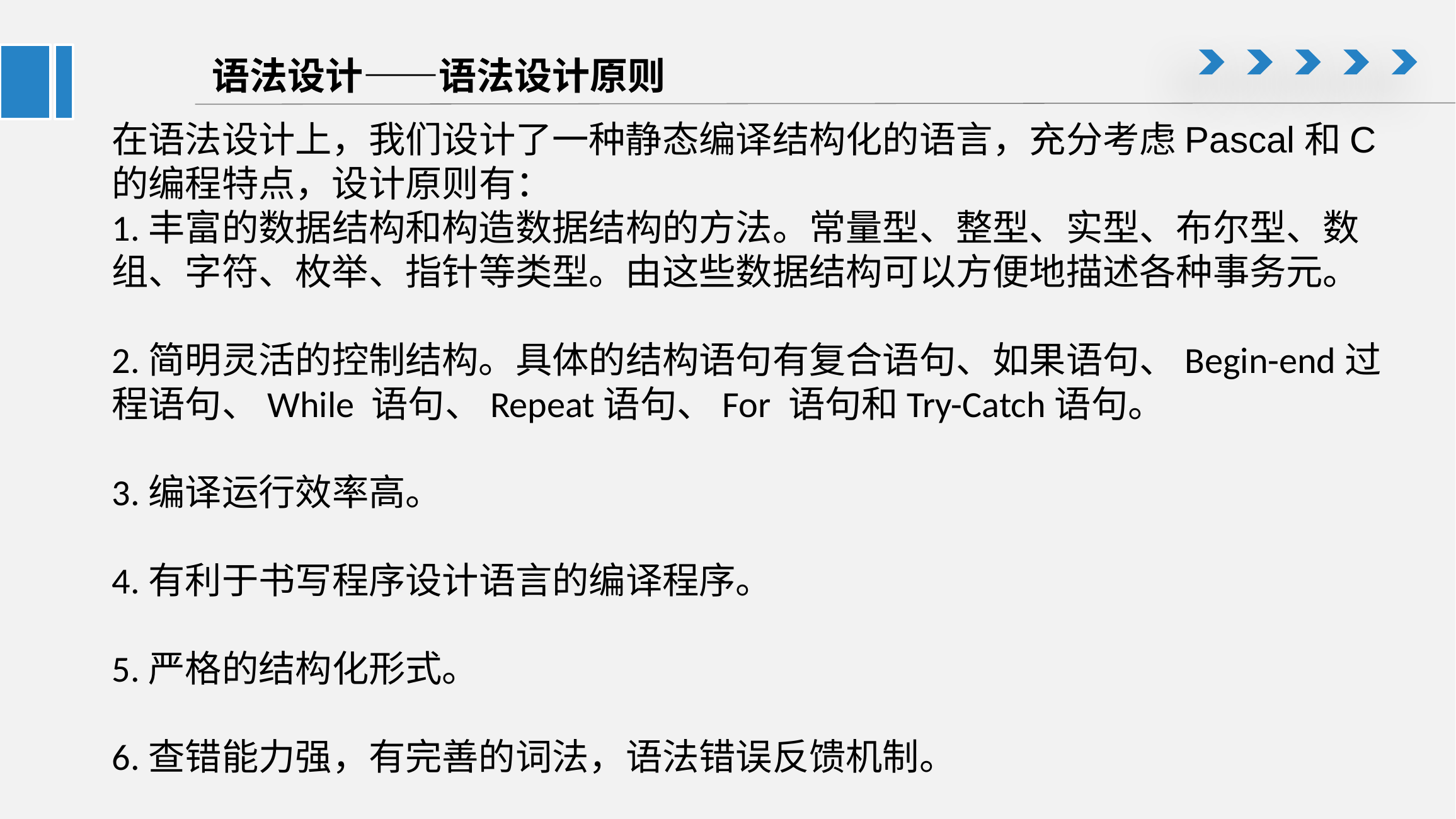

# 语法设计——语法设计原则
在语法设计上，我们设计了一种静态编译结构化的语言，充分考虑Pascal和C的编程特点，设计原则有：
1.丰富的数据结构和构造数据结构的方法。常量型、整型、实型、布尔型、数组、字符、枚举、指针等类型。由这些数据结构可以方便地描述各种事务元。

2.简明灵活的控制结构。具体的结构语句有复合语句、如果语句、Begin-end过程语句、While 语句、Repeat语句、For 语句和Try-Catch语句。

3.编译运行效率高。

4.有利于书写程序设计语言的编译程序。

5.严格的结构化形式。

6.查错能力强，有完善的词法，语法错误反馈机制。